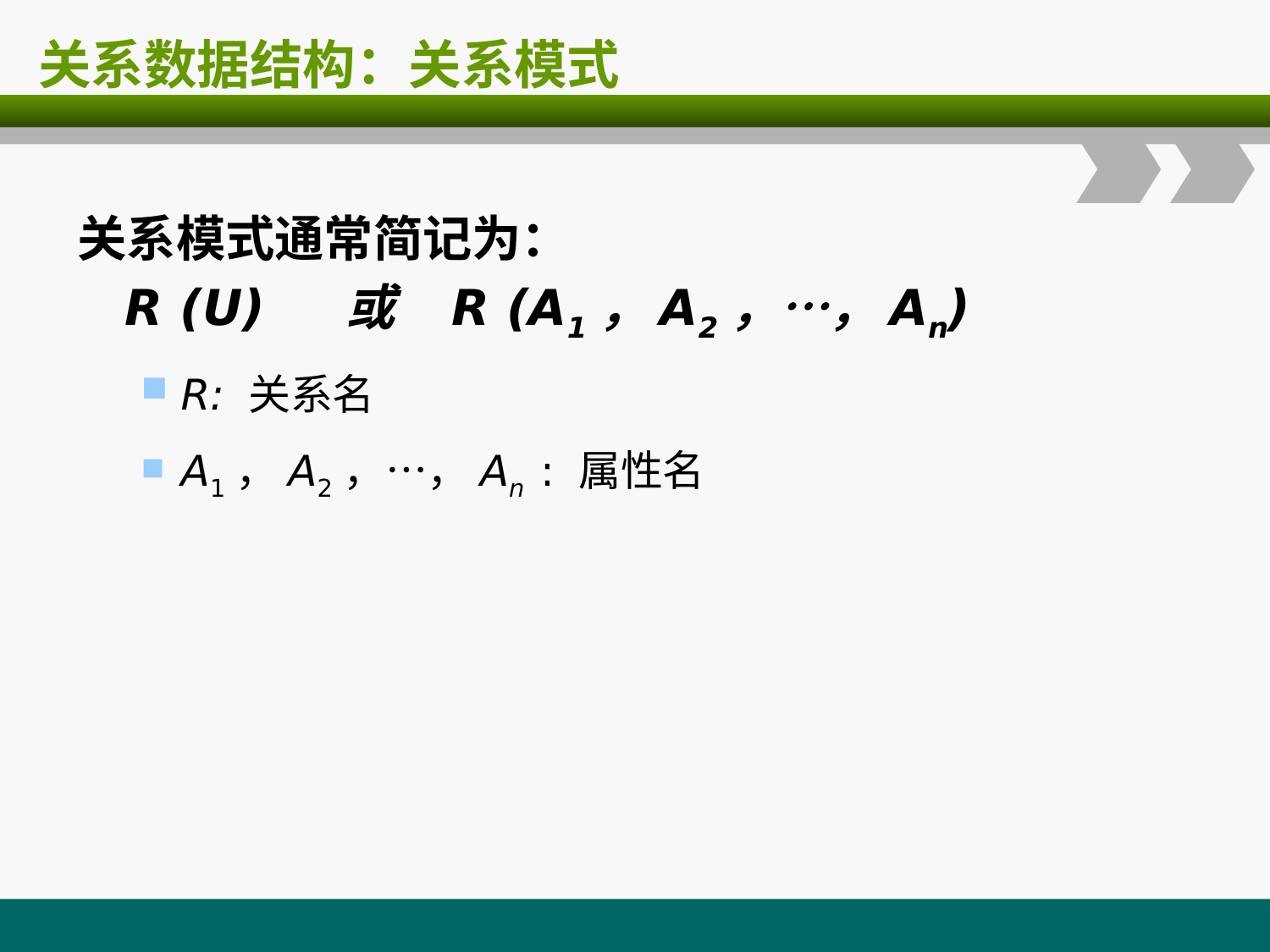

# 关系数据结构：关系模式
关系模式通常简记为：
 	R (U)    或    R (A1，A2，…，An)
R: 关系名
A1，A2，…，An  : 属性名